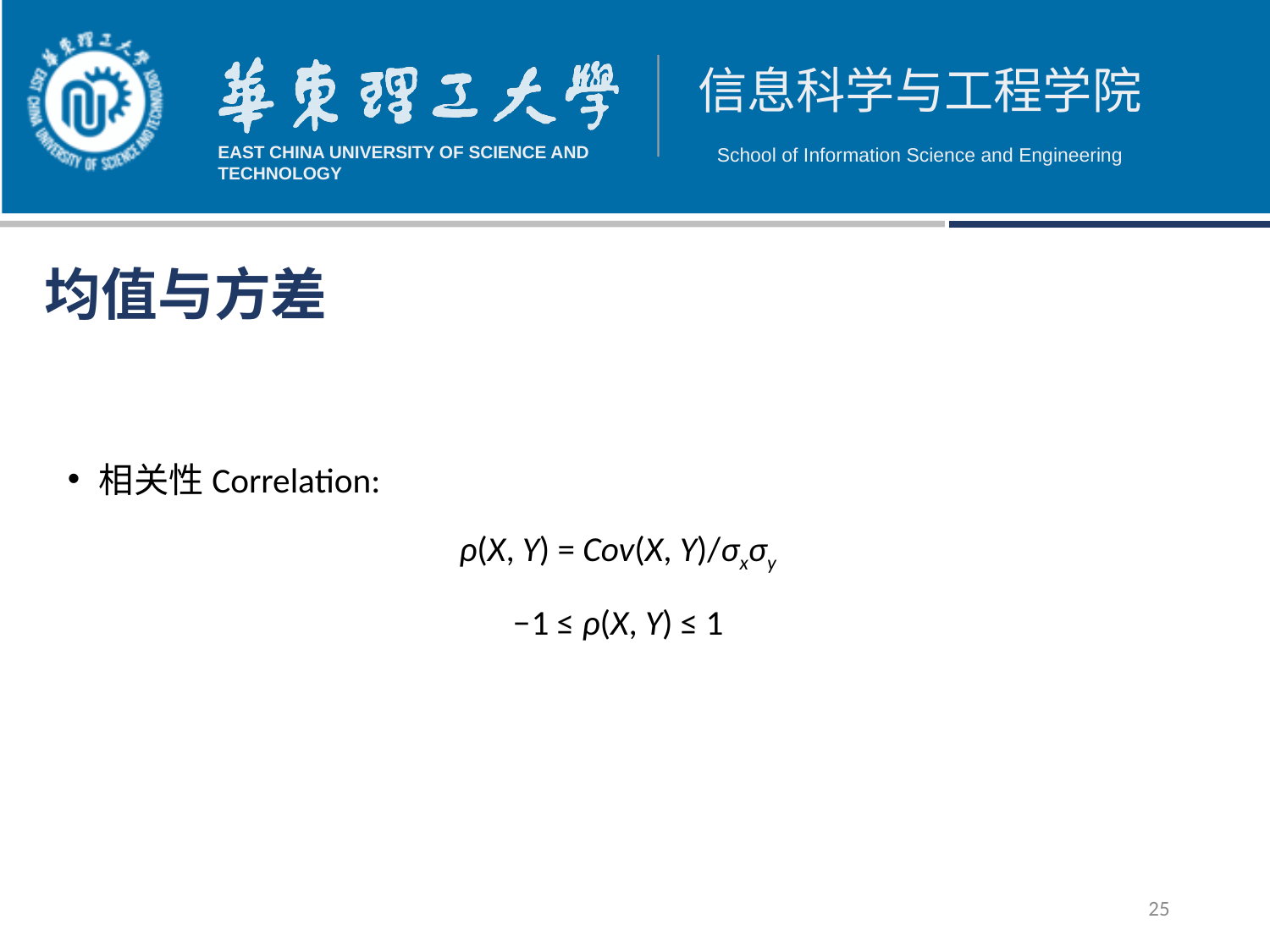

# 均值与方差
相关性Correlation:
                                                  ρ(X, Y) = Cov(X, Y)/σxσy
                                                         −1 ≤ ρ(X, Y) ≤ 1
25